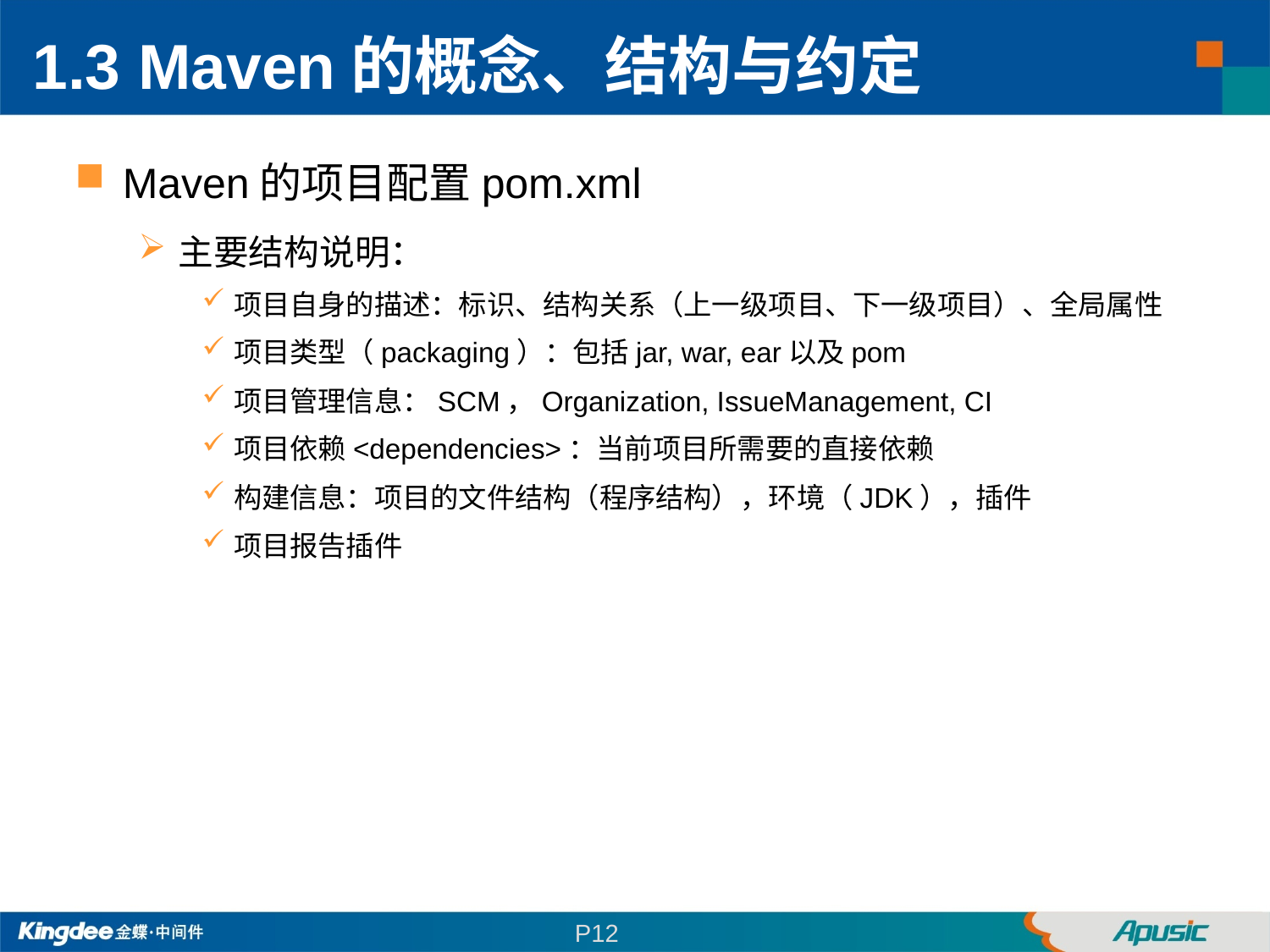

1.3 Maven的概念、结构与约定
Maven的项目配置pom.xml
主要结构说明：
项目自身的描述：标识、结构关系（上一级项目、下一级项目）、全局属性
项目类型（packaging）：包括jar, war, ear以及pom
项目管理信息：SCM，Organization, IssueManagement, CI
项目依赖<dependencies>：当前项目所需要的直接依赖
构建信息：项目的文件结构（程序结构），环境（JDK），插件
项目报告插件